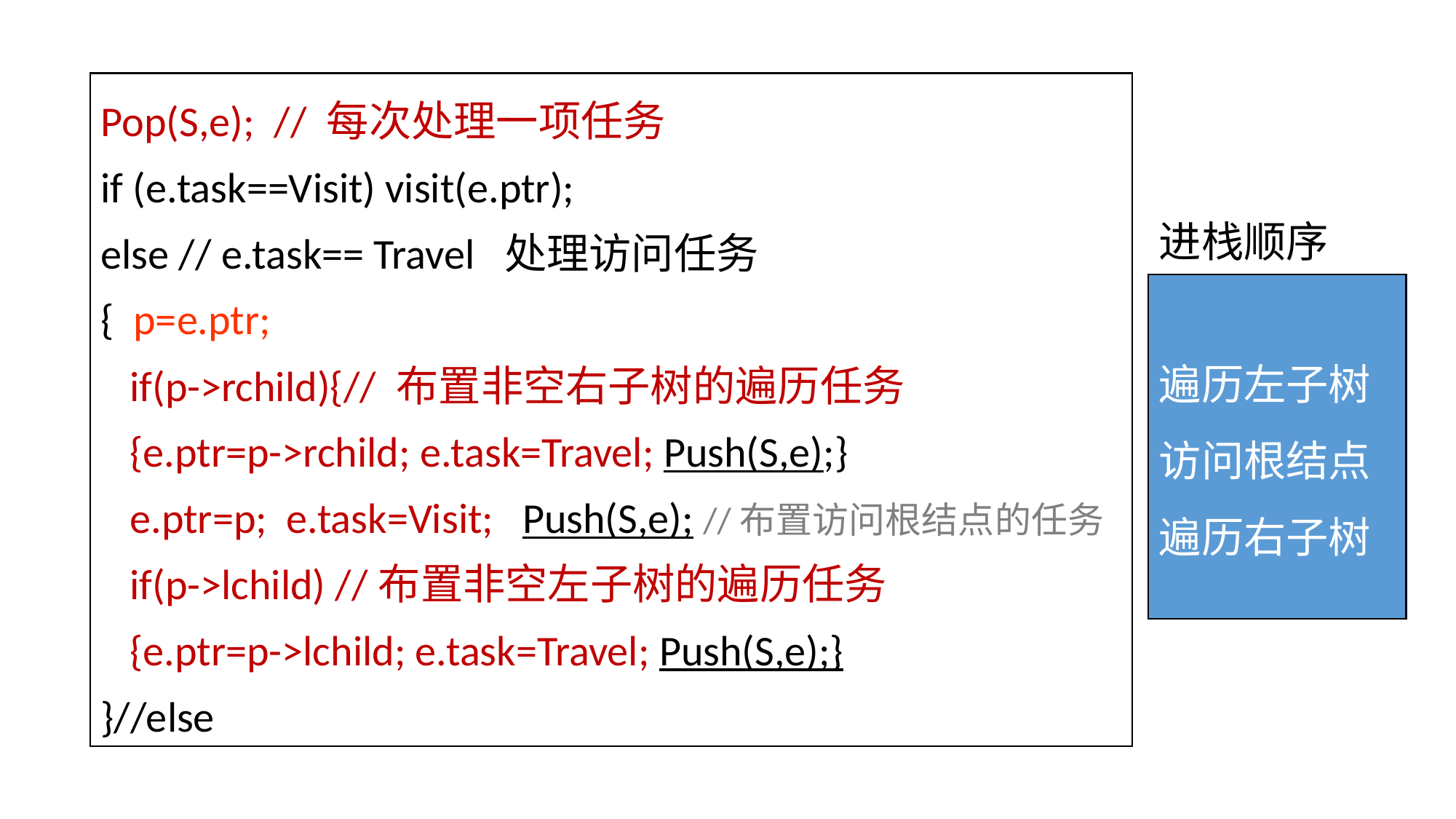

Pop(S,e);  // 每次处理一项任务
if (e.task==Visit) visit(e.ptr);
else // e.task== Travel  处理访问任务
{  p=e.ptr;
   if(p->rchild){// 布置非空右子树的遍历任务
   {e.ptr=p->rchild; e.task=Travel; Push(S,e);}
   e.ptr=p;  e.task=Visit;   Push(S,e); //布置访问根结点的任务
   if(p->lchild) //布置非空左子树的遍历任务
   {e.ptr=p->lchild; e.task=Travel; Push(S,e);}
}//else
进栈顺序
遍历左子树
访问根结点
遍历右子树